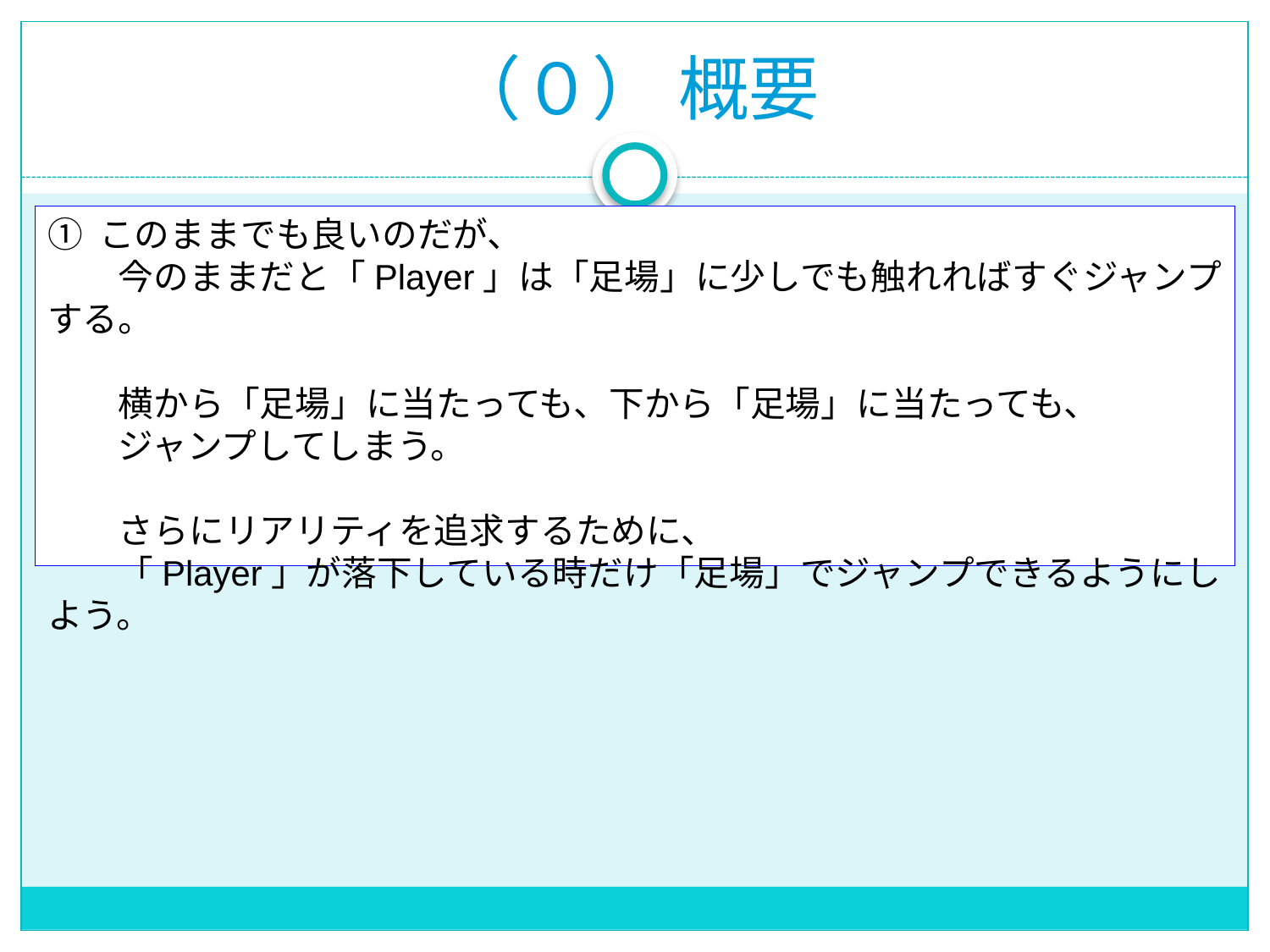

（０） 概要
① このままでも良いのだが、
　　今のままだと「Player」は「足場」に少しでも触れればすぐジャンプする。

　　横から「足場」に当たっても、下から「足場」に当たっても、
　　ジャンプしてしまう。

　　さらにリアリティを追求するために、
　　「Player」が落下している時だけ「足場」でジャンプできるようにしよう。